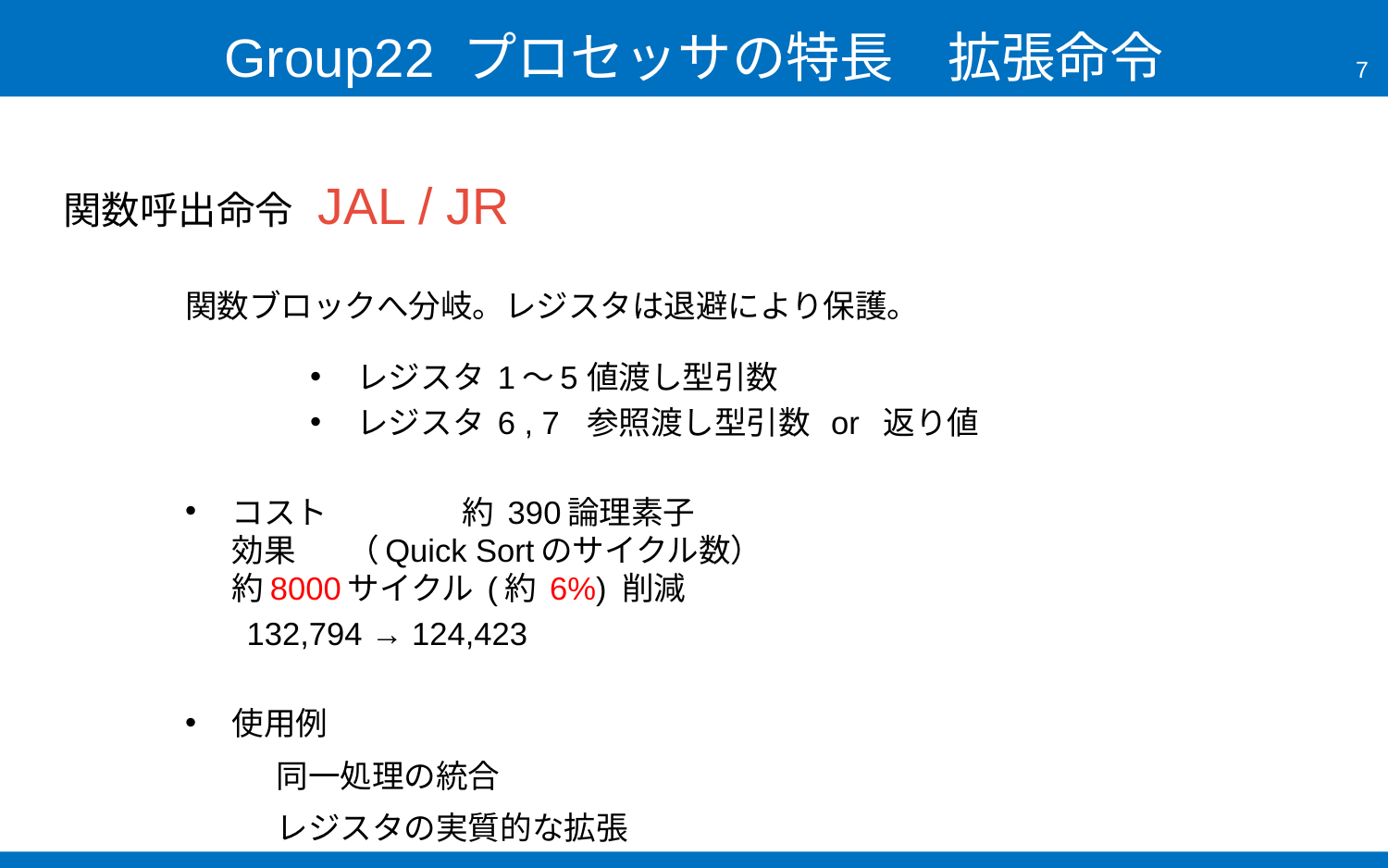

# Group22 プロセッサの特長　拡張命令

関数呼出命令  JAL / JR

関数ブロックへ分岐。レジスタは退避により保護。

レジスタ 1～5	値渡し型引数
レジスタ 6 , 7		参照渡し型引数  or  返り値

コスト　	約 390論理素子
効果		（Quick Sortのサイクル数）
			約8000サイクル (約 6%) 削減
					       132,794 → 124,423

使用例
同一処理の統合
レジスタの実質的な拡張